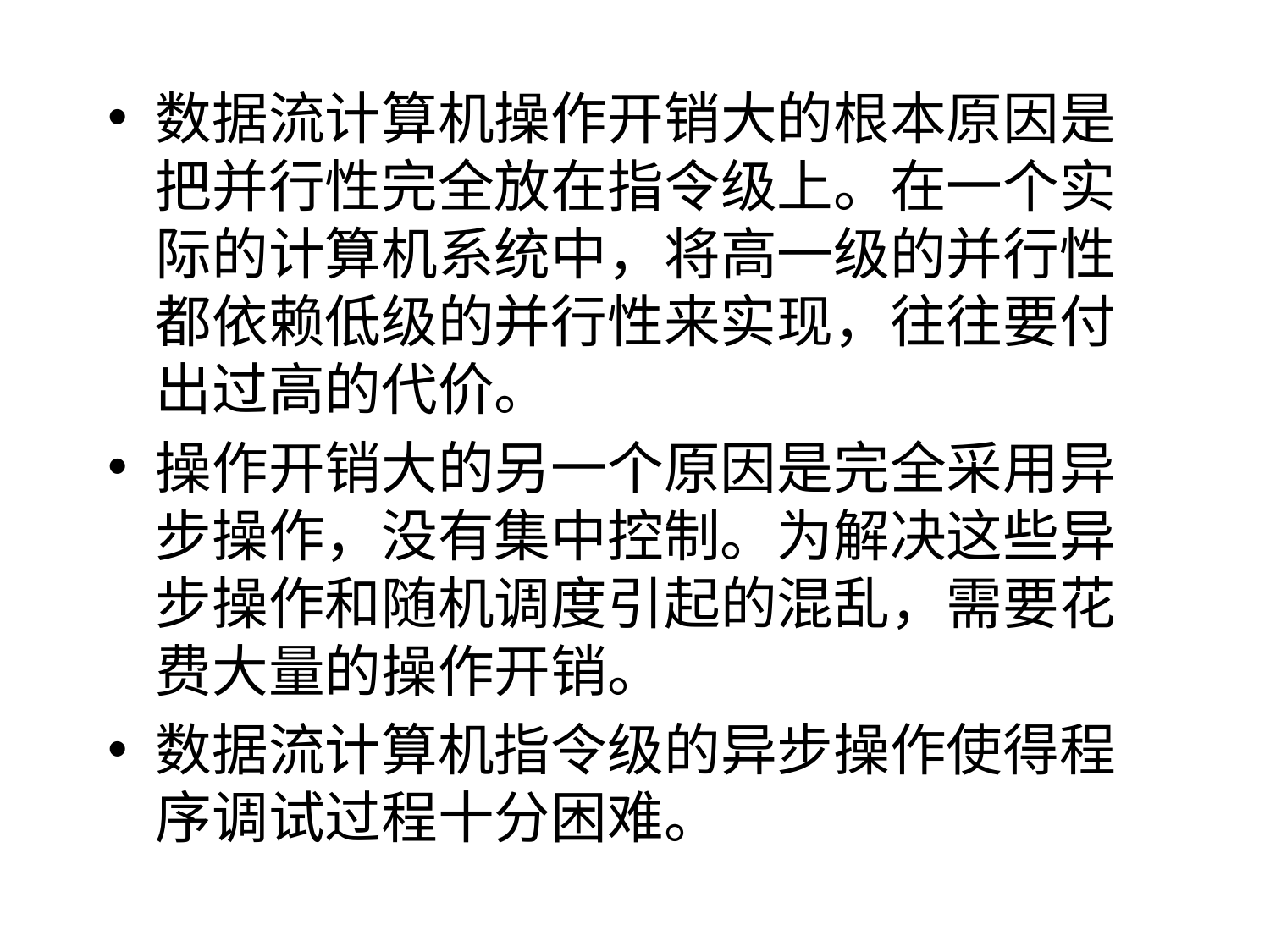

数据流计算机操作开销大的根本原因是把并行性完全放在指令级上。在一个实际的计算机系统中，将高一级的并行性都依赖低级的并行性来实现，往往要付出过高的代价。
操作开销大的另一个原因是完全采用异步操作，没有集中控制。为解决这些异步操作和随机调度引起的混乱，需要花费大量的操作开销。
数据流计算机指令级的异步操作使得程序调试过程十分困难。